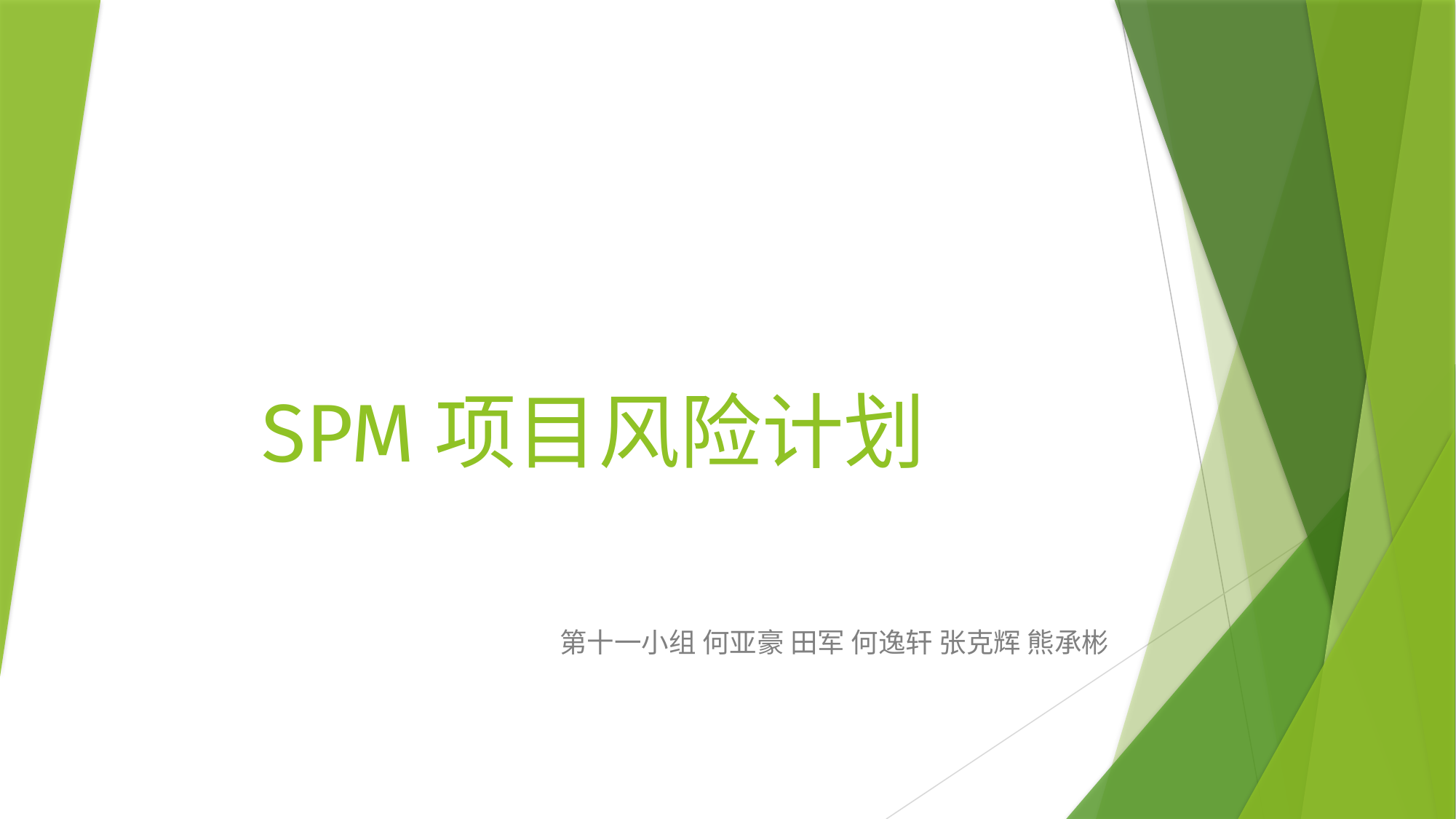

# SPM项目风险计划
第十一小组 何亚豪 田军 何逸轩 张克辉 熊承彬